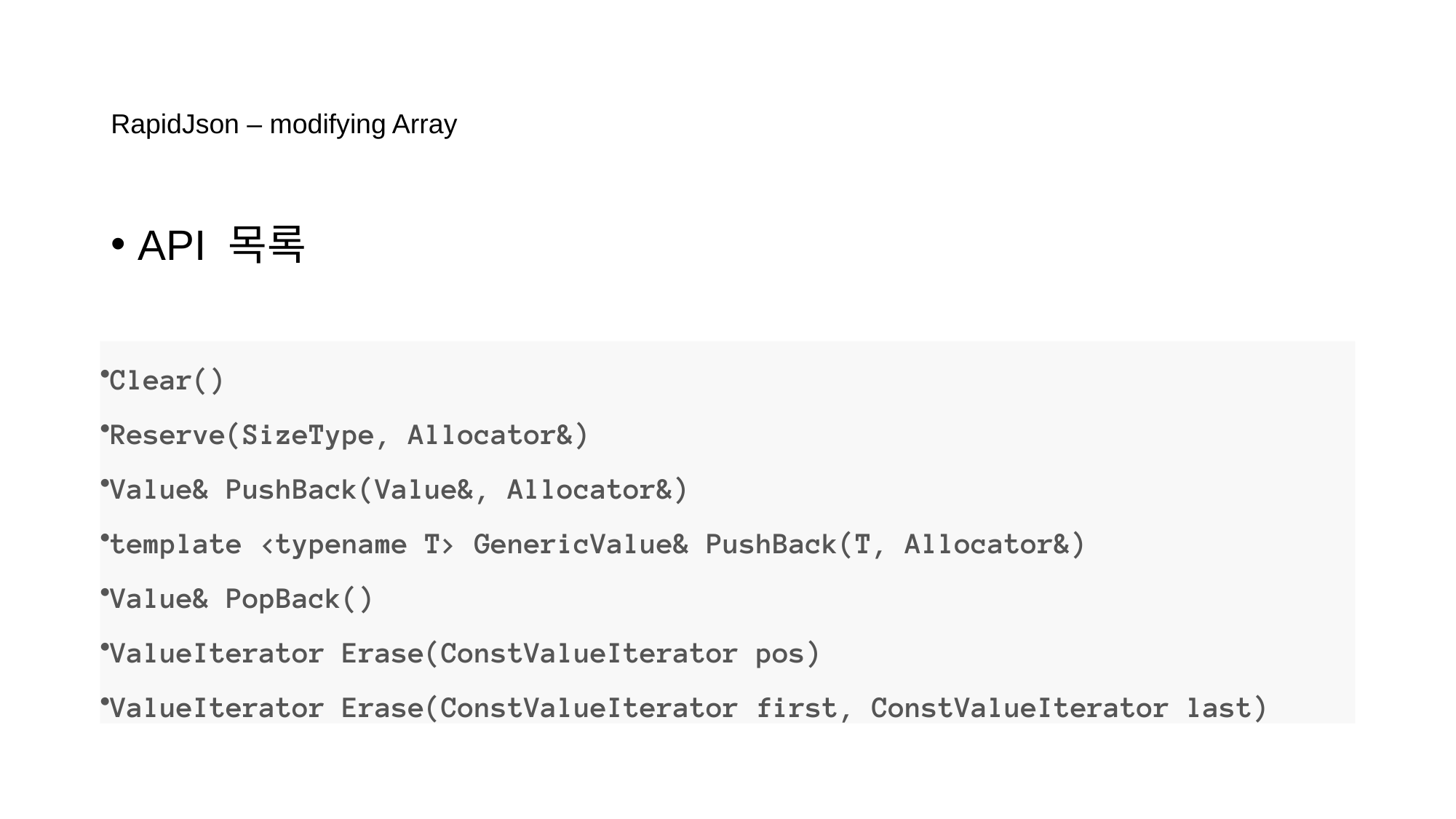

# RapidJson – modifying Array
API 목록
Clear()
Reserve(SizeType, Allocator&)
Value& PushBack(Value&, Allocator&)
template <typename T> GenericValue& PushBack(T, Allocator&)
Value& PopBack()
ValueIterator Erase(ConstValueIterator pos)
ValueIterator Erase(ConstValueIterator first, ConstValueIterator last)